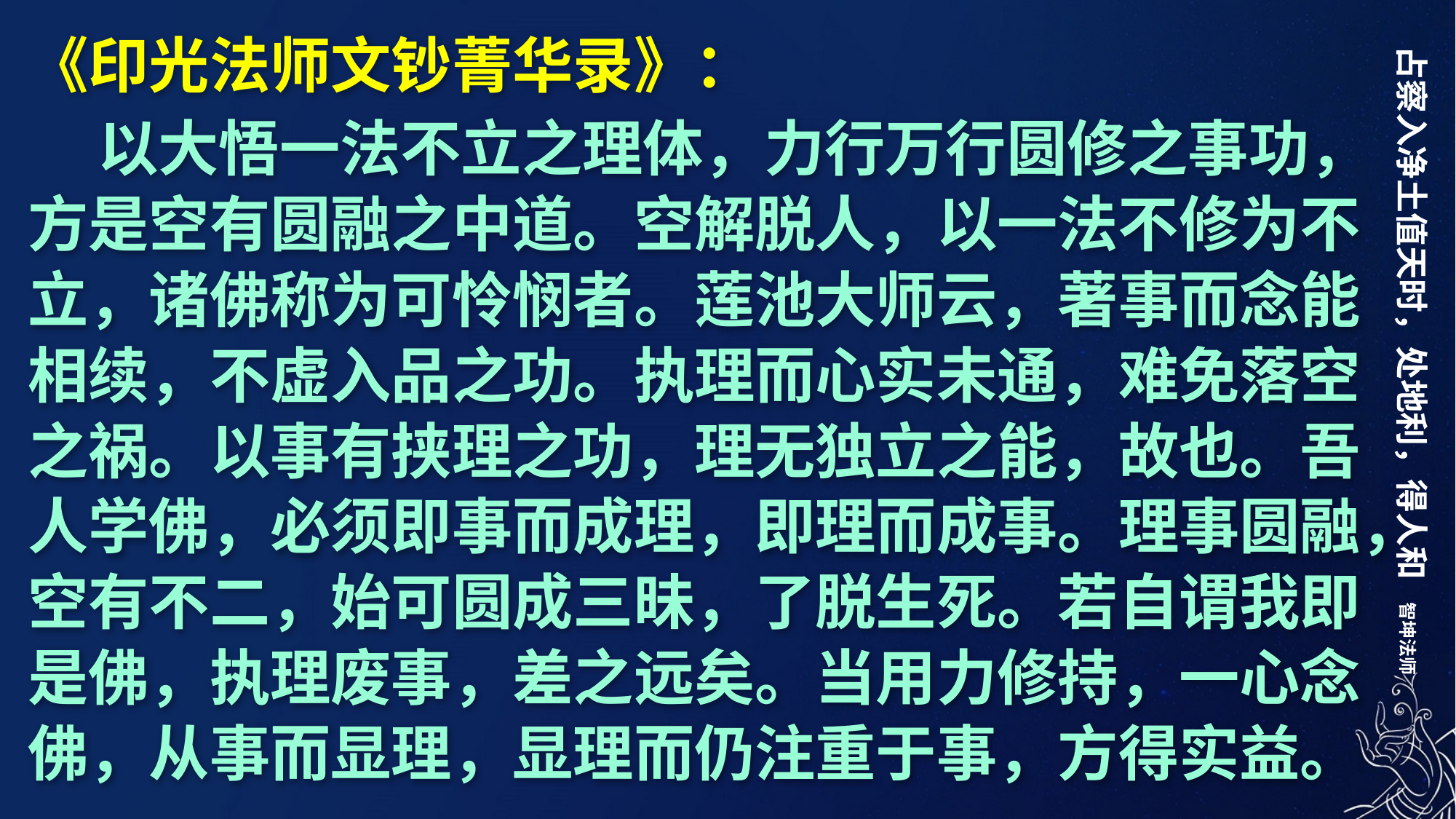

《印光法师文钞菁华录》：
    以大悟一法不立之理体，力行万行圆修之事功，方是空有圆融之中道。空解脱人，以一法不修为不立，诸佛称为可怜悯者。莲池大师云，著事而念能相续，不虚入品之功。执理而心实未通，难免落空之祸。以事有挟理之功，理无独立之能，故也。吾人学佛，必须即事而成理，即理而成事。理事圆融，空有不二，始可圆成三昧，了脱生死。若自谓我即是佛，执理废事，差之远矣。当用力修持，一心念佛，从事而显理，显理而仍注重于事，方得实益。